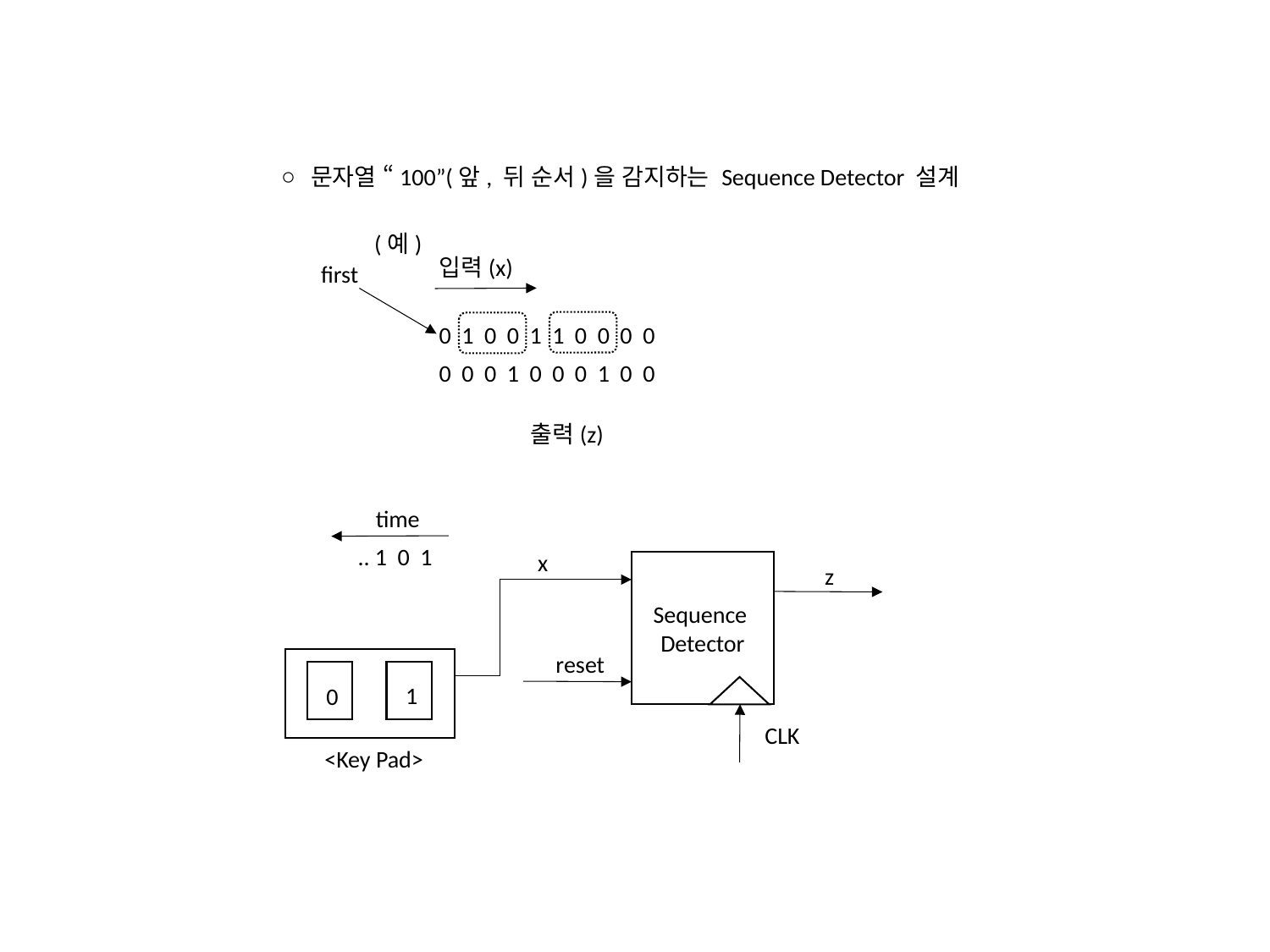

문자열 “100”(앞, 뒤 순서)을 감지하는 Sequence Detector 설계
(예)
입력(x)
first

0  1  0  0  1  1  0  0  0  0
0  0  0  1  0  0  0  1  0  0
출력(z)
time
.. 1  0  1
x
Sequence
Detector
z
reset

1
0

CLK
<Key Pad>